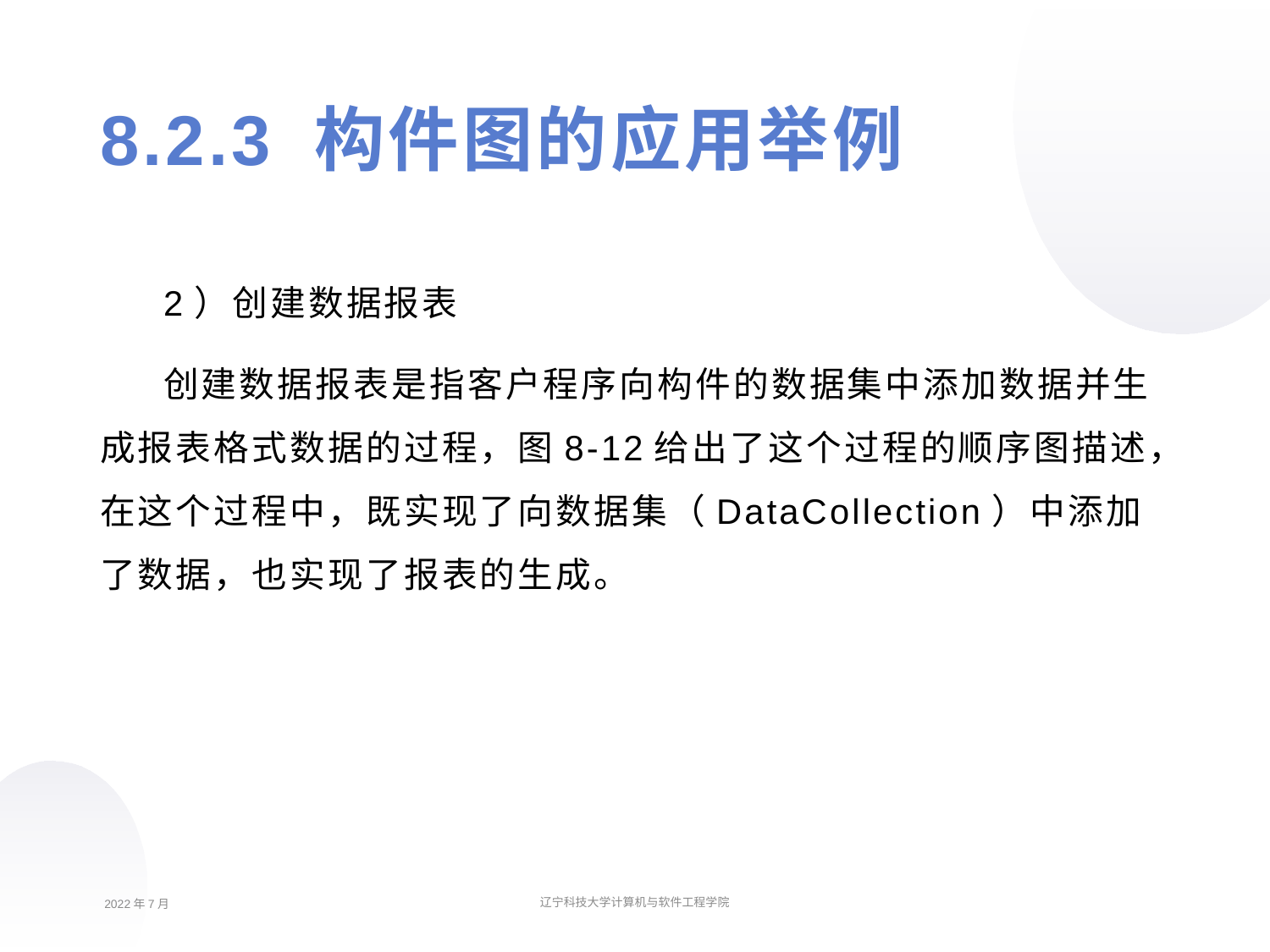

8.2.3 构件图的应用举例
2）创建数据报表
创建数据报表是指客户程序向构件的数据集中添加数据并生成报表格式数据的过程，图8-12给出了这个过程的顺序图描述，在这个过程中，既实现了向数据集（DataCollection）中添加了数据，也实现了报表的生成。

2022年7月
辽宁科技大学计算机与软件工程学院
60